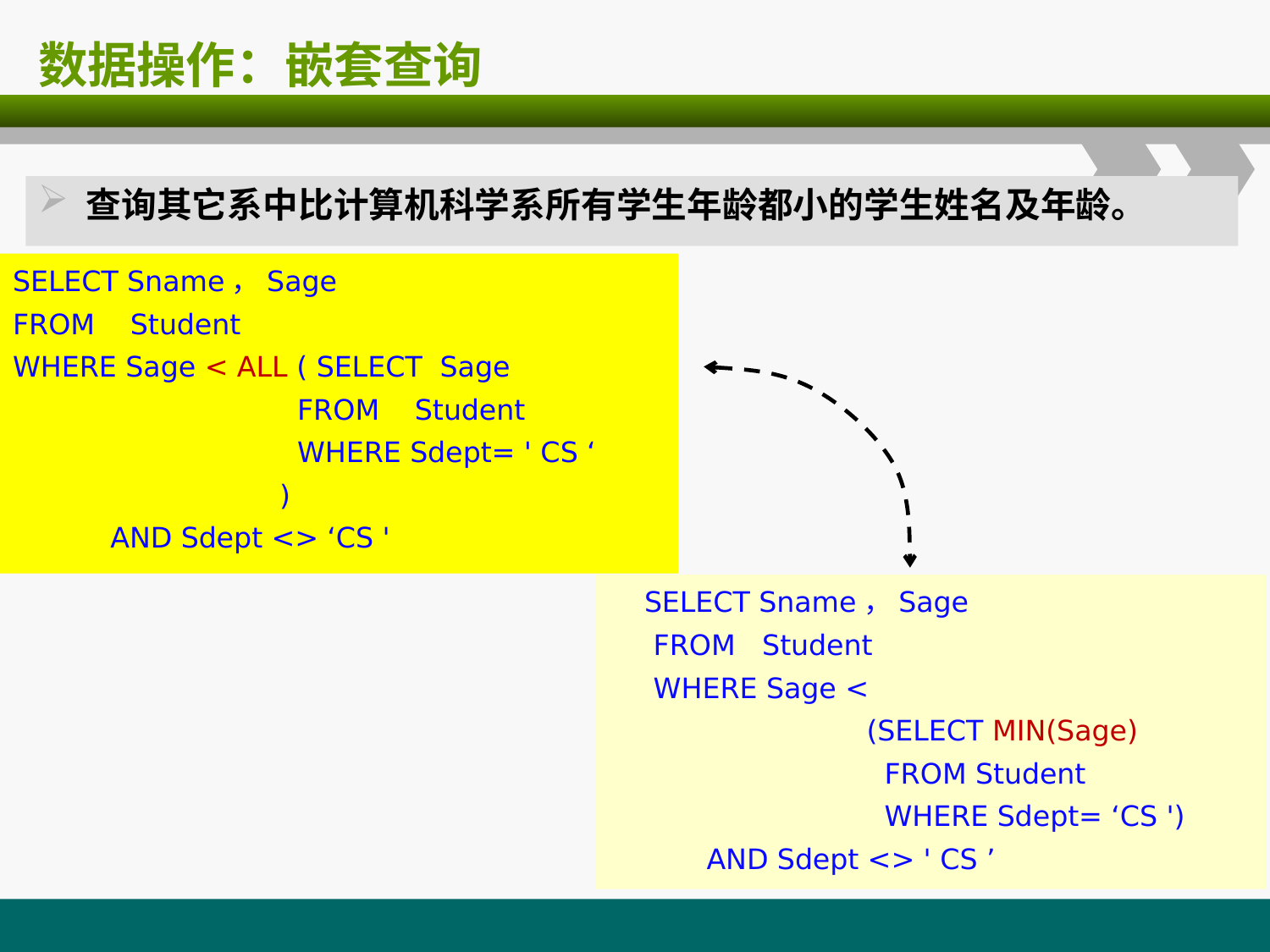

# 数据操作：嵌套查询
查询其它系中比计算机科学系所有学生年龄都小的学生姓名及年龄。
SELECT Sname，Sage
FROM    Student
WHERE Sage < ALL ( SELECT  Sage
                                FROM    Student
                                WHERE Sdept= ' CS ‘
                              )
           AND Sdept <> ‘CS '

    SELECT Sname，Sage
     FROM   Student
     WHERE Sage <
                             (SELECT MIN(Sage)
                               FROM Student
                               WHERE Sdept= ‘CS ')
           AND Sdept <> ' CS ’